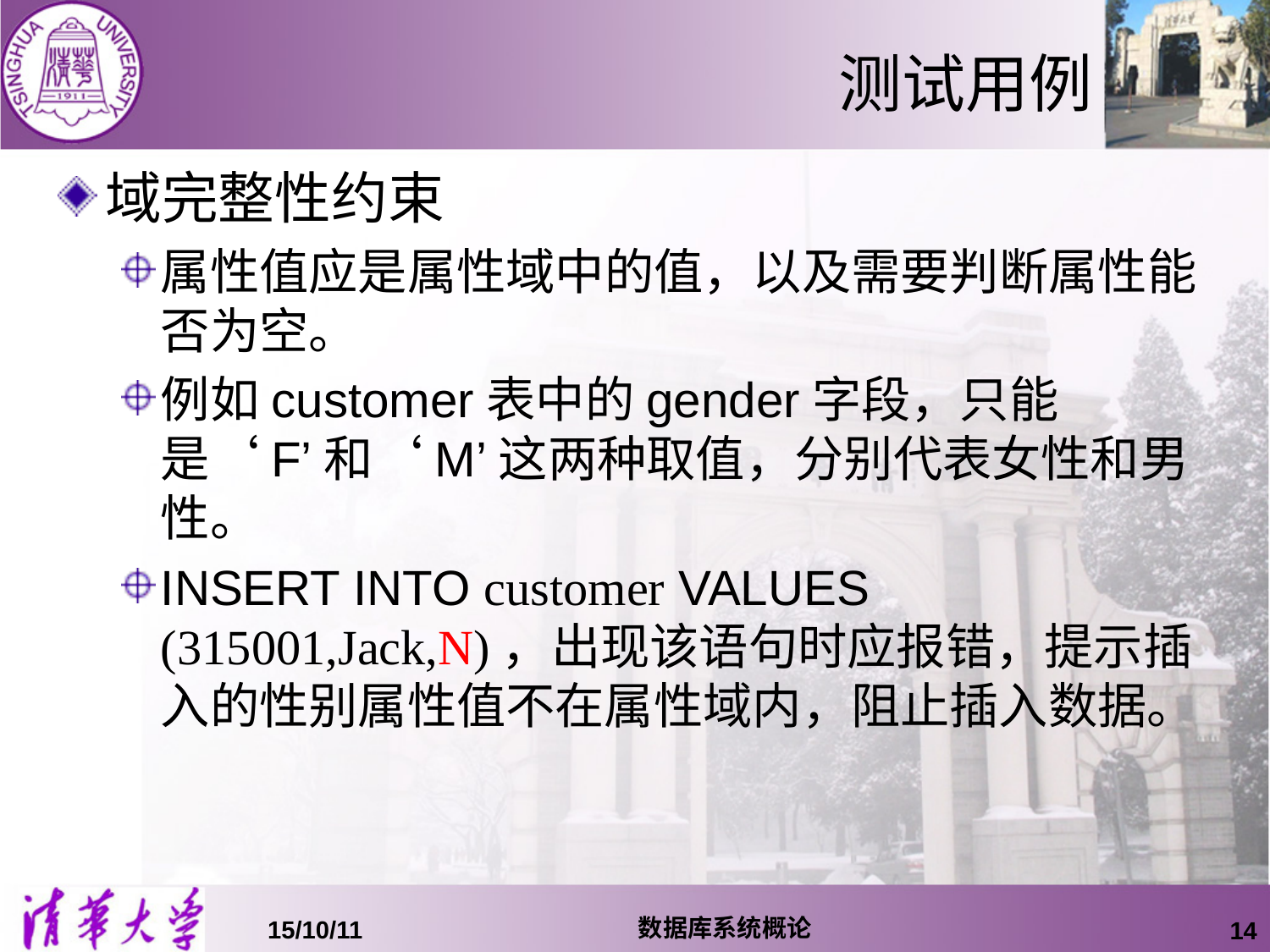

# 测试用例
域完整性约束
属性值应是属性域中的值，以及需要判断属性能否为空。
例如customer表中的gender字段，只能是‘F’和‘M’这两种取值，分别代表女性和男性。
INSERT INTO customer VALUES (315001,Jack,N)，出现该语句时应报错，提示插入的性别属性值不在属性域内，阻止插入数据。

数据库系统概论
15/10/11
14